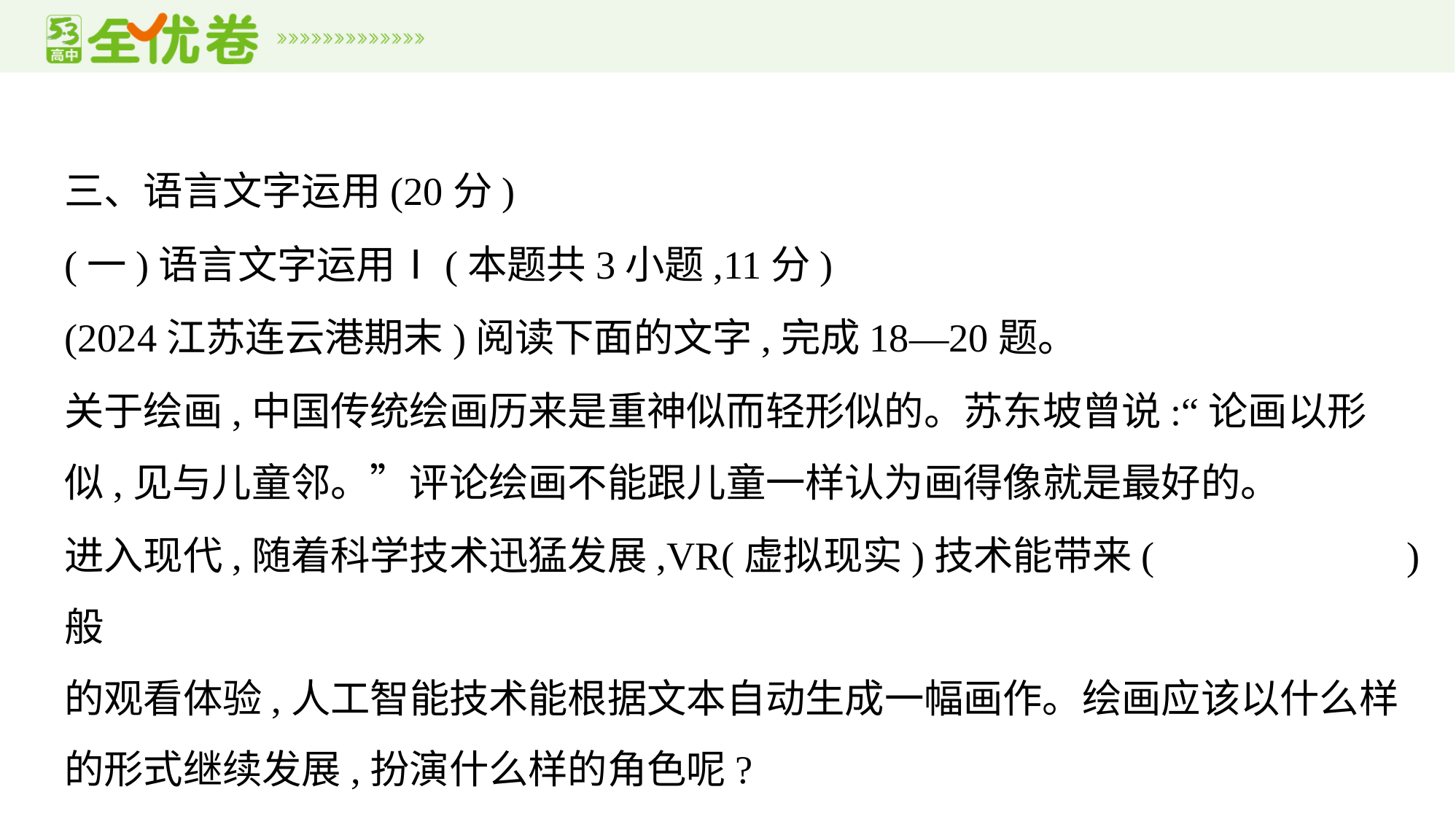

三、语言文字运用(20分)
(一)语言文字运用Ⅰ(本题共3小题,11分)
(2024江苏连云港期末)阅读下面的文字,完成18—20题。
关于绘画,中国传统绘画历来是重神似而轻形似的。苏东坡曾说:“论画以形
似,见与儿童邻。”评论绘画不能跟儿童一样认为画得像就是最好的。
进入现代,随着科学技术迅猛发展,VR(虚拟现实)技术能带来(　　　　　    )般
的观看体验,人工智能技术能根据文本自动生成一幅画作。绘画应该以什么样
的形式继续发展,扮演什么样的角色呢?